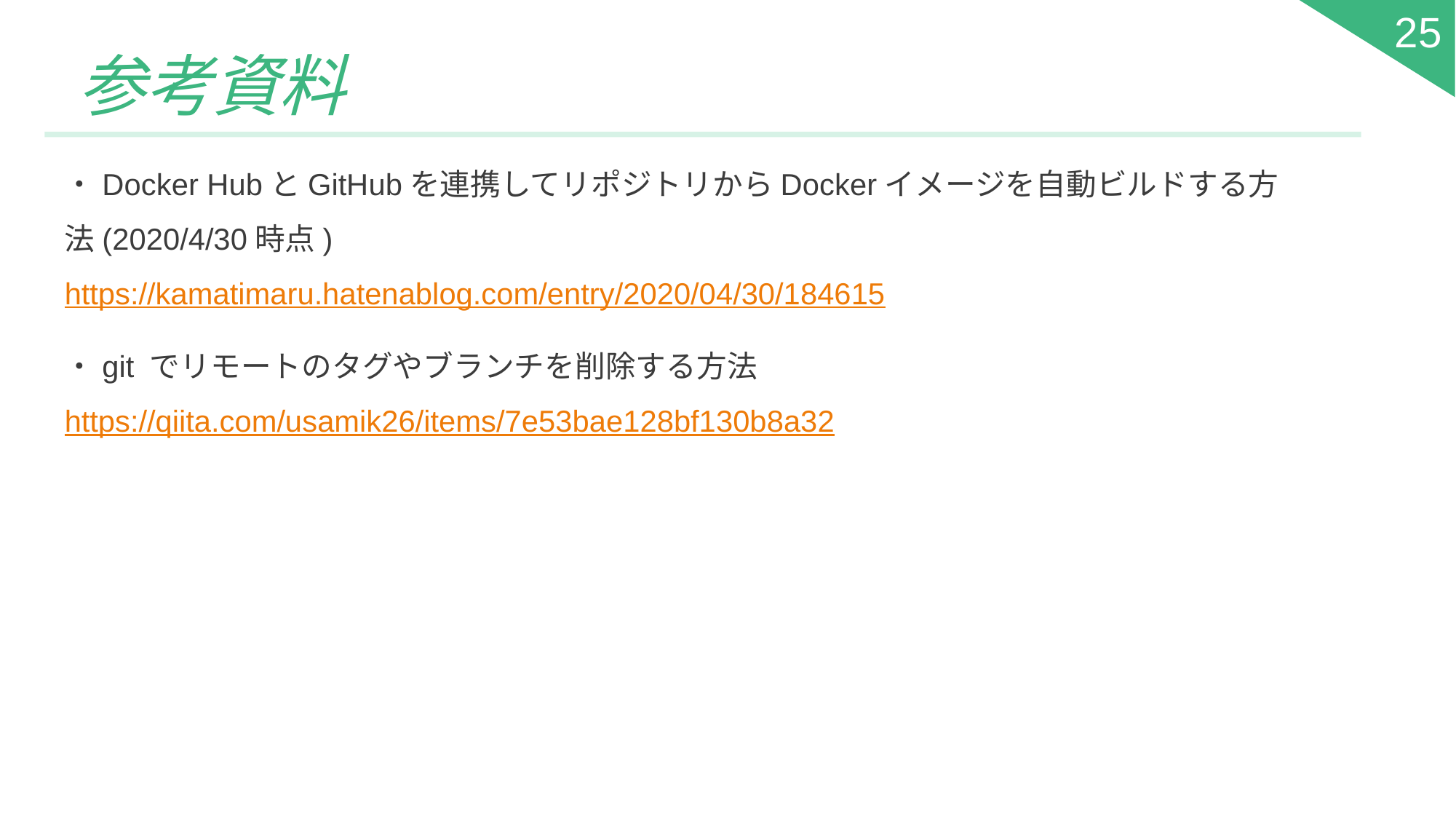

25
# 参考資料
・Docker HubとGitHubを連携してリポジトリからDockerイメージを自動ビルドする方法(2020/4/30時点)
https://kamatimaru.hatenablog.com/entry/2020/04/30/184615
・git でリモートのタグやブランチを削除する方法
https://qiita.com/usamik26/items/7e53bae128bf130b8a32